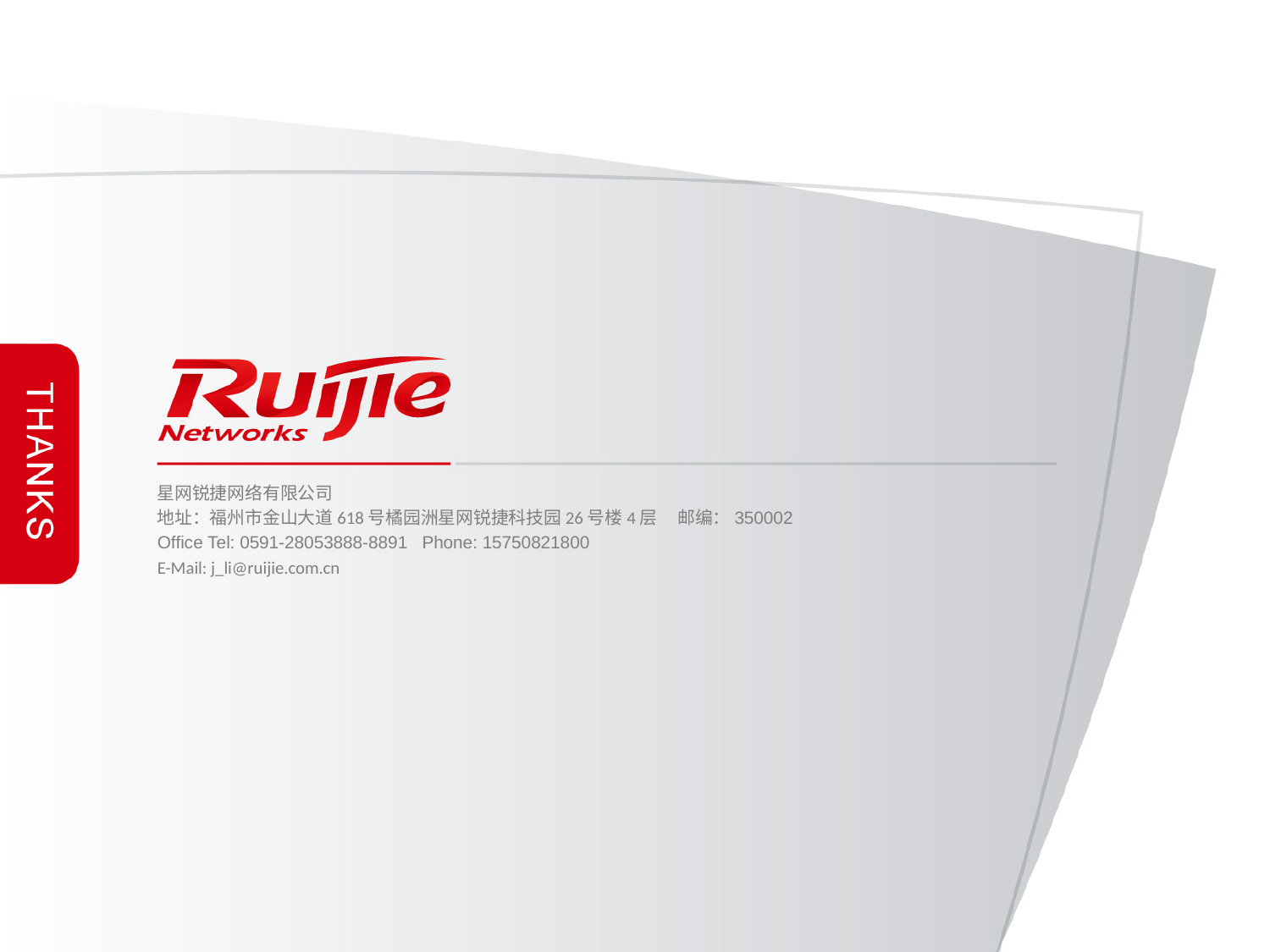

星网锐捷网络有限公司
地址：福州市金山大道618号橘园洲星网锐捷科技园26号楼4层     邮编：350002
Office Tel: 0591-28053888-8891   Phone: 15750821800
E-Mail: j_li@ruijie.com.cn